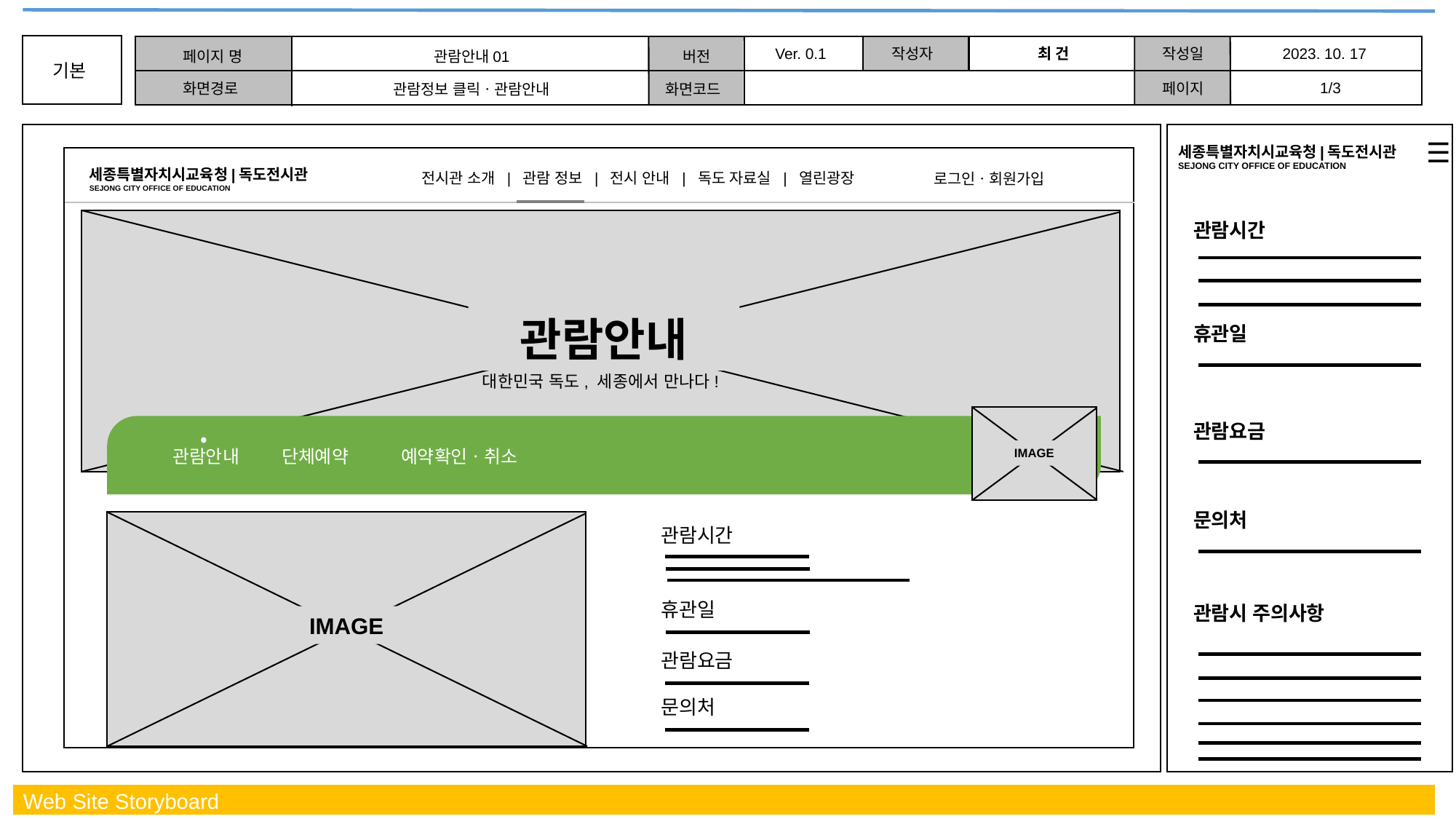

Ver. 0.1
2023. 10. 17
최 건
작성자
작성일
버전
페이지 명
관람안내01
1/3
화면경로
페이지
관람정보 클릭ㆍ관람안내
화면코드
기본

관람시간
휴관일
관람요금
문의처
관람시 주의사항
☰
세종특별자치시교육청|독도전시관
SEJONG CITY OFFICE OF EDUCATION

세종특별자치시교육청|독도전시관
SEJONG CITY OFFICE OF EDUCATION
전시관 소개  |  관람 정보  |  전시 안내  |  독도 자료실  |  열린광장
로그인ㆍ회원가입

관람안내
대한민국 독도, 세종에서 만나다!

IMAGE

관람안내	단체예약	  예약확인ㆍ취소

IMAGE
관람시간
휴관일
관람요금
문의처
Web Site Storyboard